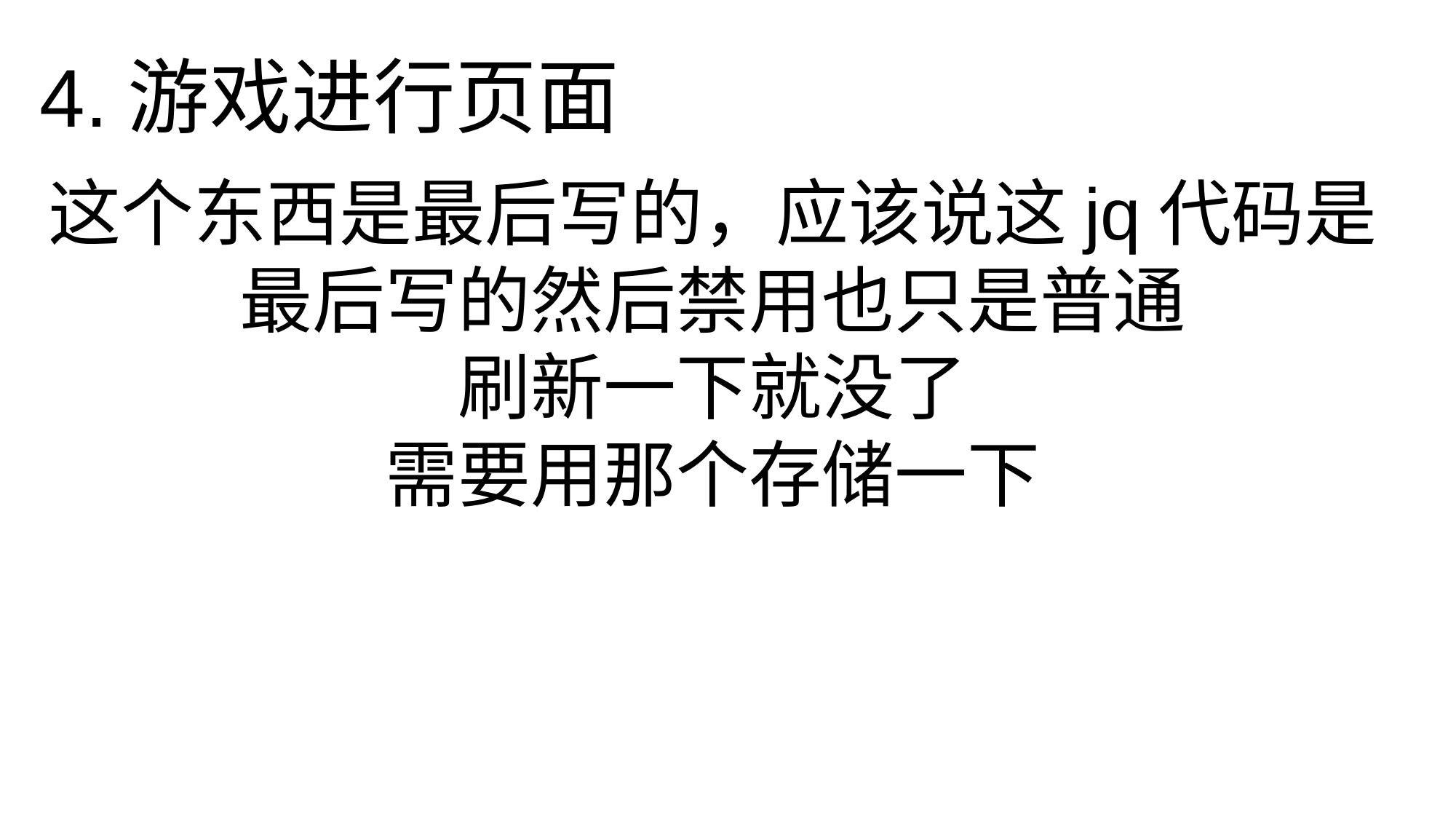

4.游戏进行页面
这个东西是最后写的，应该说这jq代码是
最后写的然后禁用也只是普通
刷新一下就没了
需要用那个存储一下